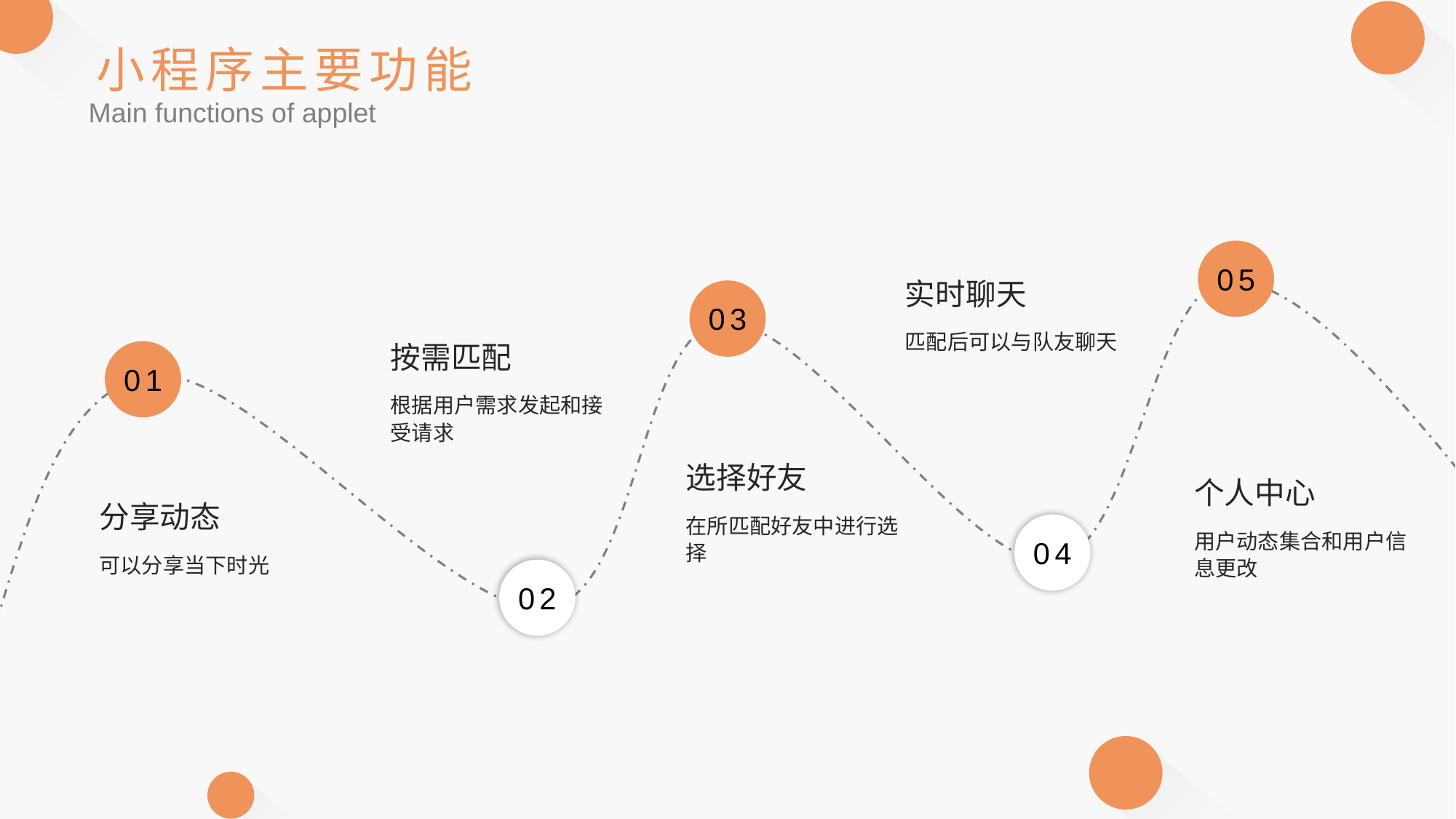

小程序主要功能
Main functions of applet

05
实时聊天

03
匹配后可以与队友聊天
按需匹配

01
根据用户需求发起和接受请求
选择好友
个人中心
分享动态
在所匹配好友中进行选择

04
用户动态集合和用户信息更改
可以分享当下时光

02